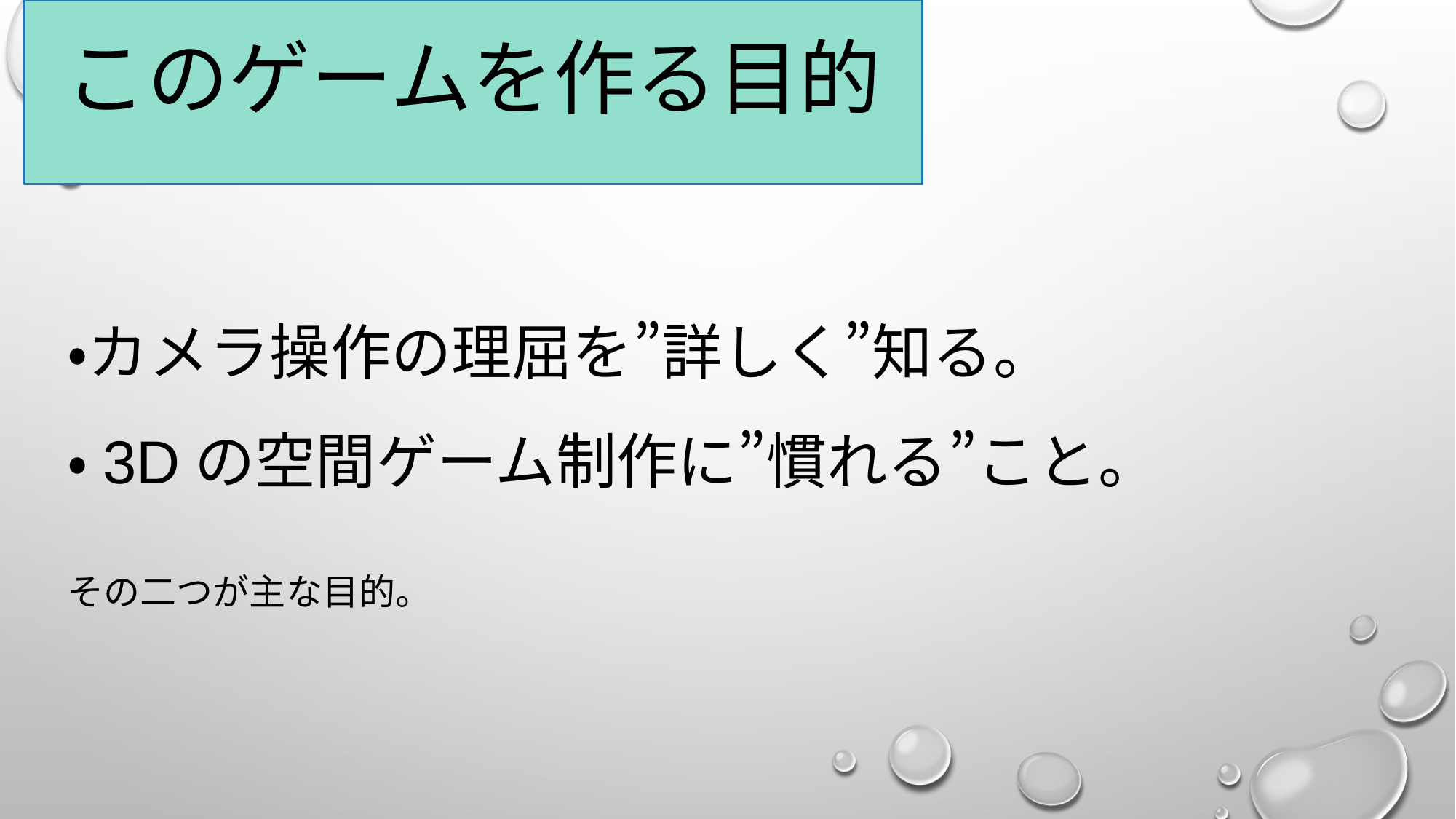

このゲームを作る目的

このゲームを作る目的
・カメラ操作の理屈を”詳しく”知る。
・3Dの空間ゲーム制作に”慣れる”こと。

その二つが主な目的。